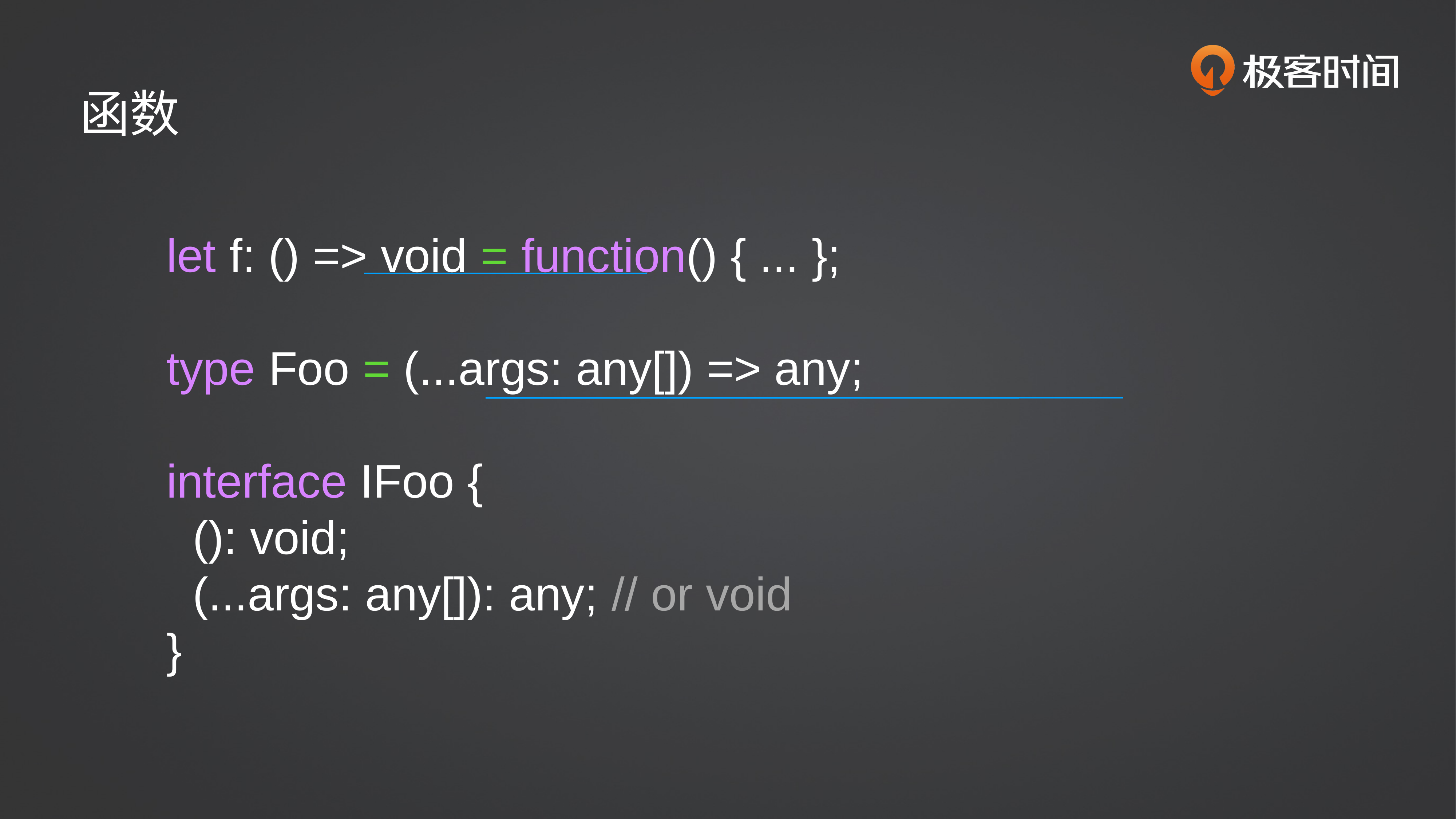

函数
let f: () => void = function() { ... };

type Foo = (...args: any[]) => any;

interface IFoo {
  (): void;
  (...args: any[]): any; // or void
}